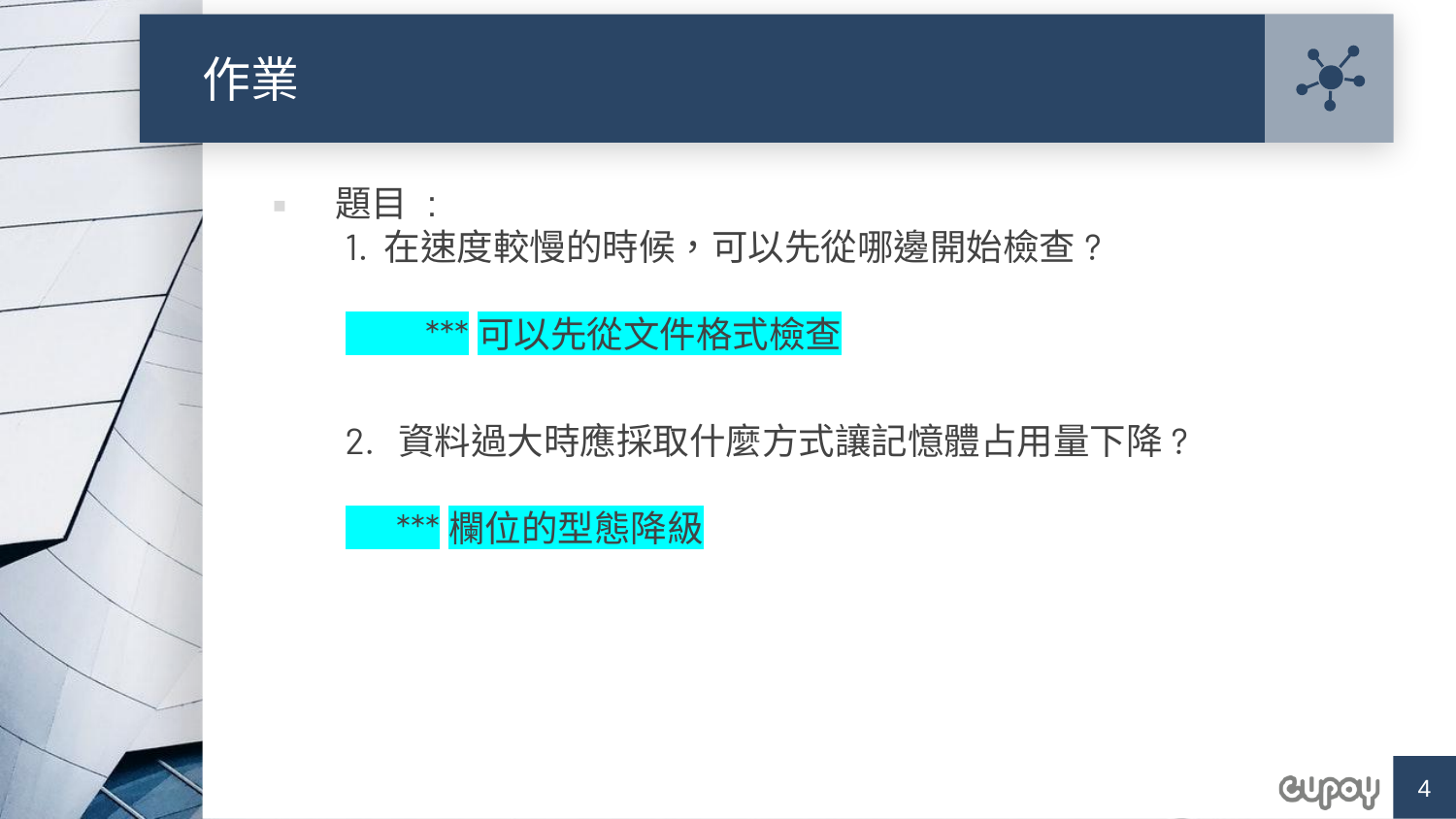

# 作業

題目 :
1. 在速度較慢的時候，可以先從哪邊開始檢查?

           ***可以先從文件格式檢查

2.  資料過大時應採取什麼方式讓記憶體占用量下降?

       ***欄位的型態降級
4